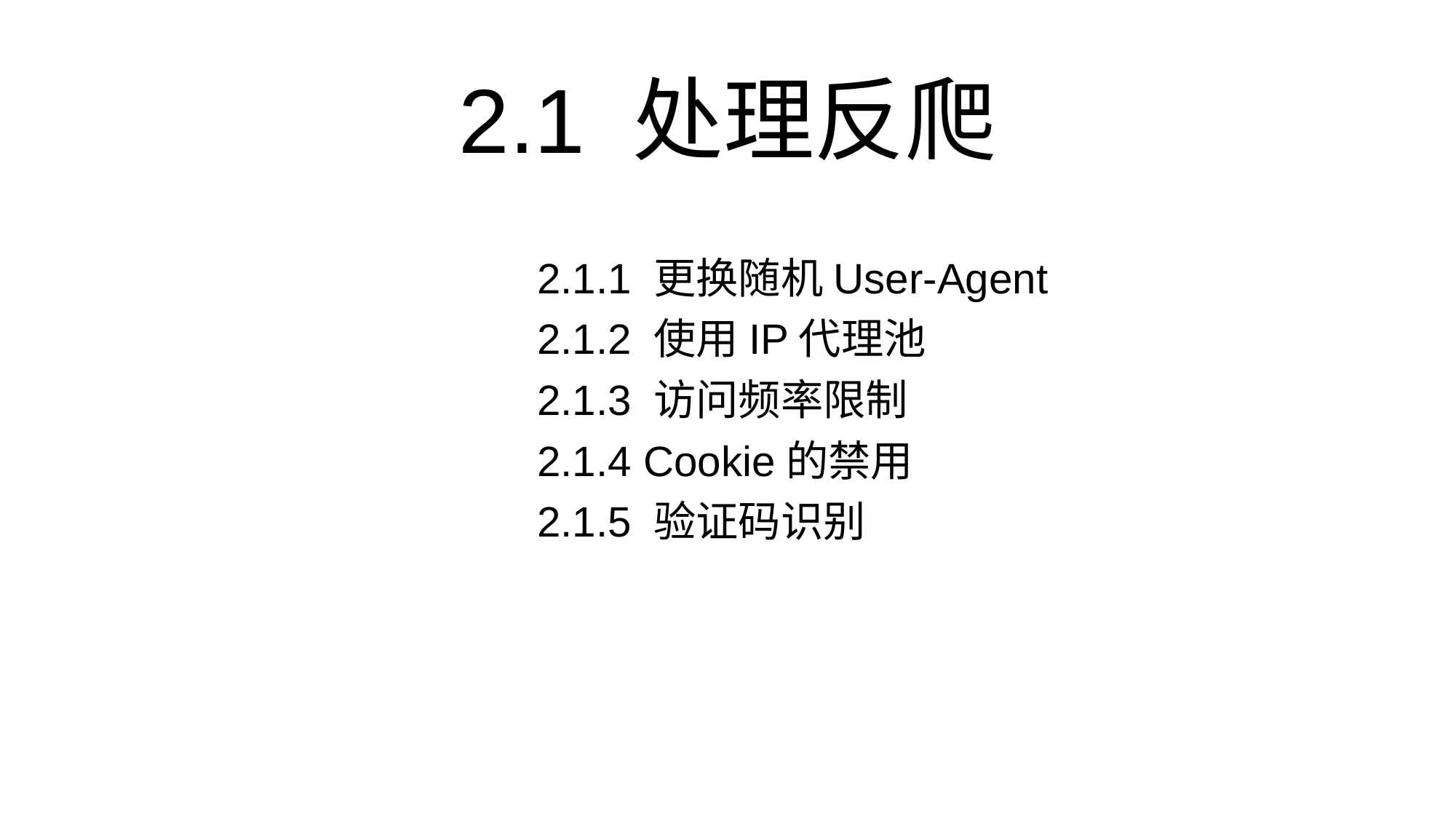

# 2.1 处理反爬
2.1.1 更换随机User-Agent
2.1.2 使用IP代理池
2.1.3 访问频率限制
2.1.4 Cookie的禁用
2.1.5 验证码识别